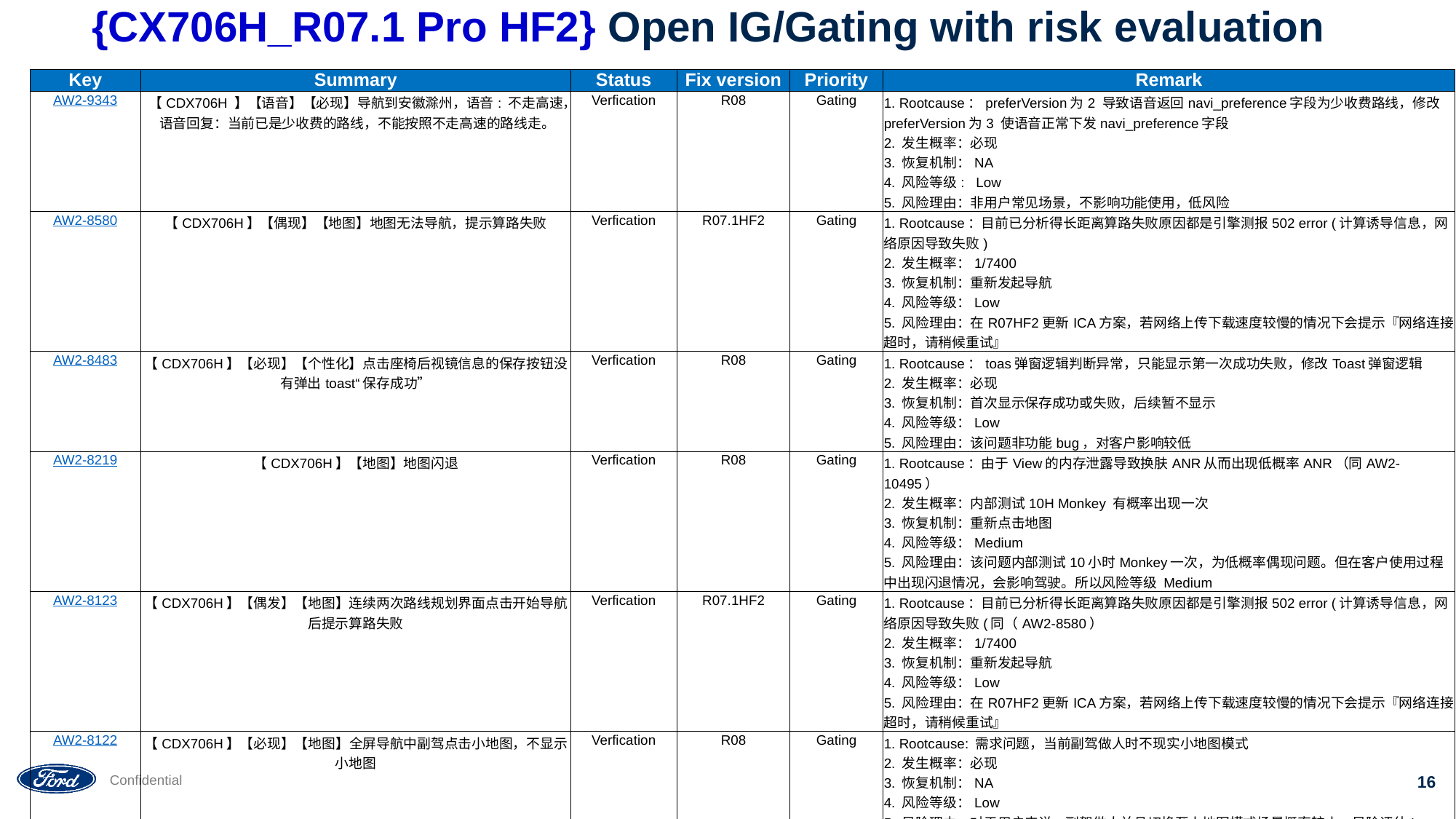

# {CX706H_R07.1 Pro HF2} Open IG/Gating with risk evaluation
| Key | Summary | Status | Fix version | Priority | Remark |
| --- | --- | --- | --- | --- | --- |
| AW2-9343 | 【CDX706H 】【语音】【必现】导航到安徽滁州，语音: 不走高速， 语音回复：当前已是少收费的路线，不能按照不走高速的路线走。 | Verfication | R08 | Gating | 1. Rootcause：preferVersion为2 导致语音返回navi\_preference字段为少收费路线，修改preferVersion为3 使语音正常下发navi\_preference字段 2. 发生概率：必现 3. 恢复机制：NA 4. 风险等级: Low 5. 风险理由：非用户常见场景，不影响功能使用，低风险 |
| AW2-8580 | 【CDX706H】【偶现】【地图】地图无法导航，提示算路失败 | Verfication | R07.1HF2 | Gating | 1. Rootcause：目前已分析得长距离算路失败原因都是引擎测报502 error (计算诱导信息，网络原因导致失败) 2. 发生概率：1/7400 3. 恢复机制：重新发起导航 4. 风险等级：Low 5. 风险理由：在R07HF2更新ICA方案，若网络上传下载速度较慢的情况下会提示『网络连接超时，请稍候重试』 |
| AW2-8483 | 【CDX706H】【必现】【个性化】点击座椅后视镜信息的保存按钮没有弹出toast“保存成功” | Verfication | R08 | Gating | 1. Rootcause：toas弹窗逻辑判断异常，只能显示第一次成功失败，修改Toast弹窗逻辑 2. 发生概率：必现 3. 恢复机制：首次显示保存成功或失败，后续暂不显示 4. 风险等级：Low 5. 风险理由：该问题非功能bug，对客户影响较低 |
| AW2-8219 | 【CDX706H】【地图】地图闪退 | Verfication | R08 | Gating | 1. Rootcause：由于View的内存泄露导致换肤ANR从而出现低概率ANR（同AW2-10495） 2. 发生概率：内部测试10H Monkey 有概率出现一次 3. 恢复机制：重新点击地图 4. 风险等级：Medium 5. 风险理由：该问题内部测试10小时Monkey一次，为低概率偶现问题。但在客户使用过程中出现闪退情况，会影响驾驶。所以风险等级 Medium |
| AW2-8123 | 【CDX706H】【偶发】【地图】连续两次路线规划界面点击开始导航后提示算路失败 | Verfication | R07.1HF2 | Gating | 1. Rootcause：目前已分析得长距离算路失败原因都是引擎测报502 error (计算诱导信息，网络原因导致失败(同（AW2-8580） 2. 发生概率：1/7400 3. 恢复机制：重新发起导航 4. 风险等级：Low 5. 风险理由：在R07HF2更新ICA方案，若网络上传下载速度较慢的情况下会提示『网络连接超时，请稍候重试』 |
| AW2-8122 | 【CDX706H】【必现】【地图】全屏导航中副驾点击小地图，不显示小地图 | Verfication | R08 | Gating | 1. Rootcause: 需求问题，当前副驾做人时不现实小地图模式 2. 发生概率：必现 3. 恢复机制：NA 4. 风险等级：Low 5. 风险理由：对于用户来说，副驾做人并且切换至小地图模式场景概率较小，风险评估Low |
| AW2-6926 | CDX706H】【必现】【地图】福特派账号登录后，地图的百度账号未同步登录 | Verfication | R08 | Gating | 1. Rootcause：点击头像无数据情况，地图短主动拉取下用户数据（同AW2-9366)重复bug 2. 发生概率：必现 3. 恢复机制：点击工具箱内任意按钮（发现周边/收藏夹/互联互通等）后关闭页面，账号信息即可显示 4. 风险等级：Low 5. 风险理由：前置条件：进入地图后， 长按home 健，清除运用后只是头像暂未显示。实际地图账户还是处于登录状态，对客户影响较小 |